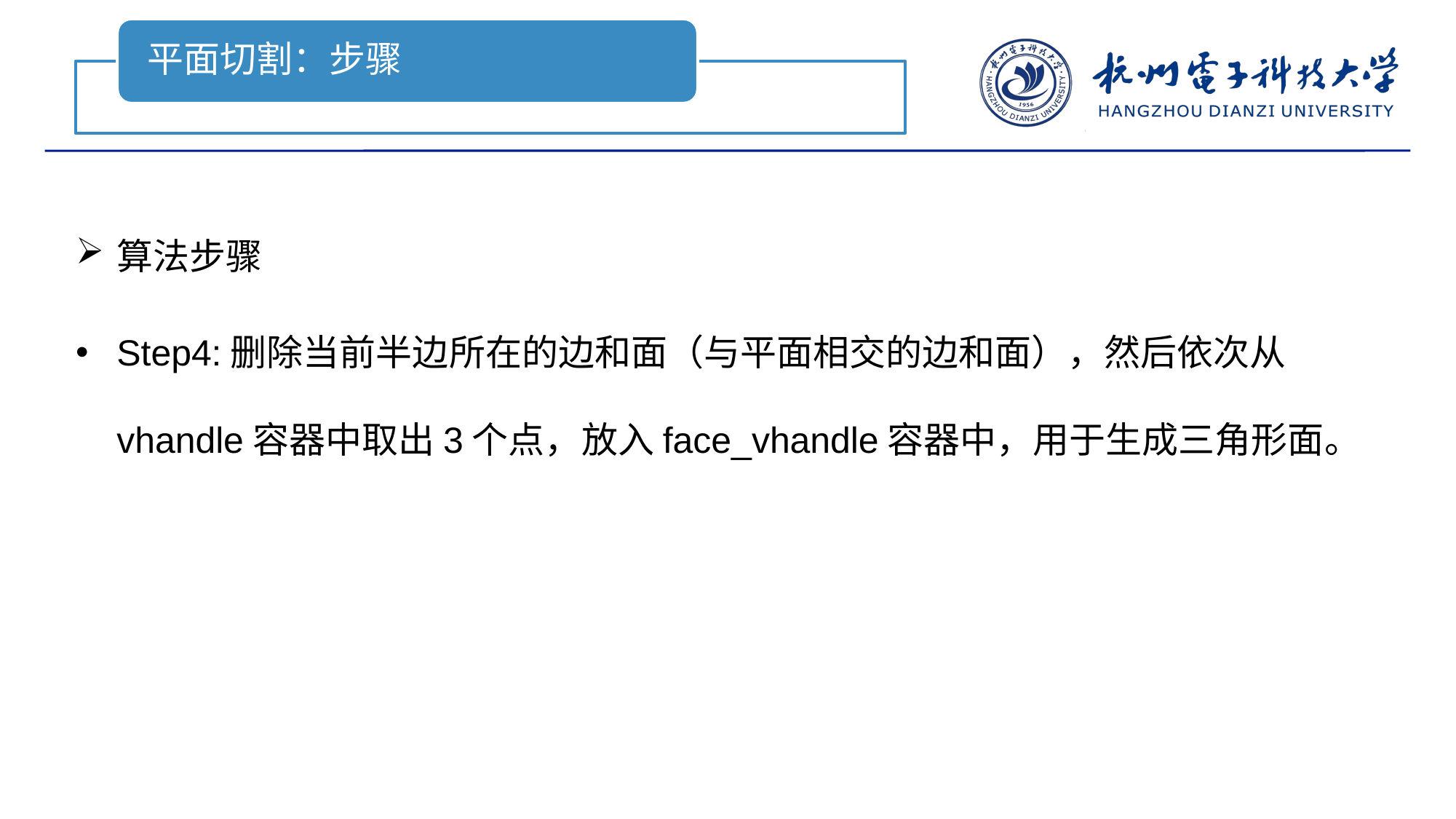

平面切割：步骤
算法步骤
Step4:删除当前半边所在的边和面（与平面相交的边和面），然后依次从vhandle容器中取出3个点，放入face_vhandle容器中，用于生成三角形面。